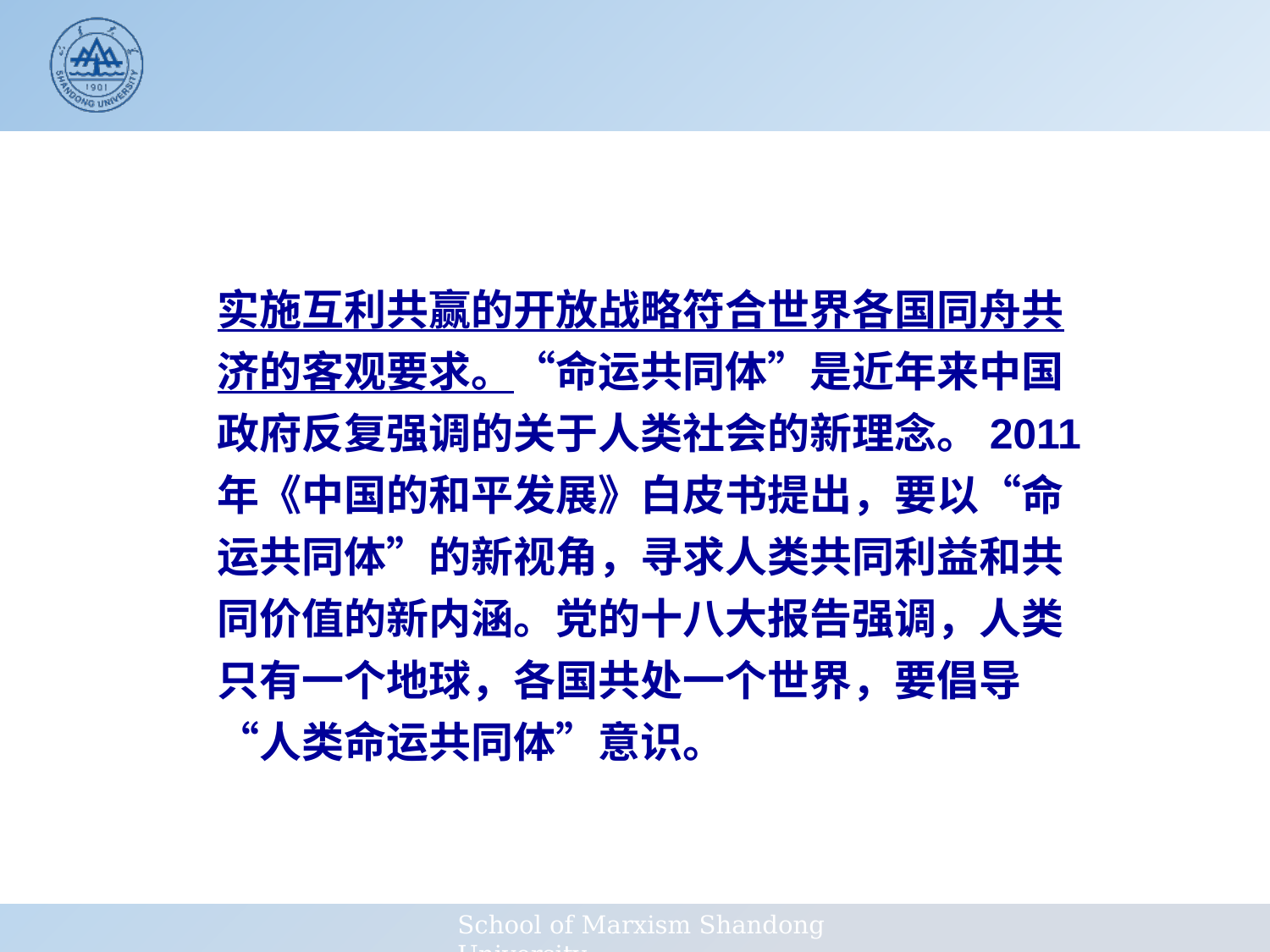

实施互利共赢的开放战略符合世界各国同舟共济的客观要求。“命运共同体”是近年来中国政府反复强调的关于人类社会的新理念。2011年《中国的和平发展》白皮书提出，要以“命运共同体”的新视角，寻求人类共同利益和共同价值的新内涵。党的十八大报告强调，人类只有一个地球，各国共处一个世界，要倡导“人类命运共同体”意识。